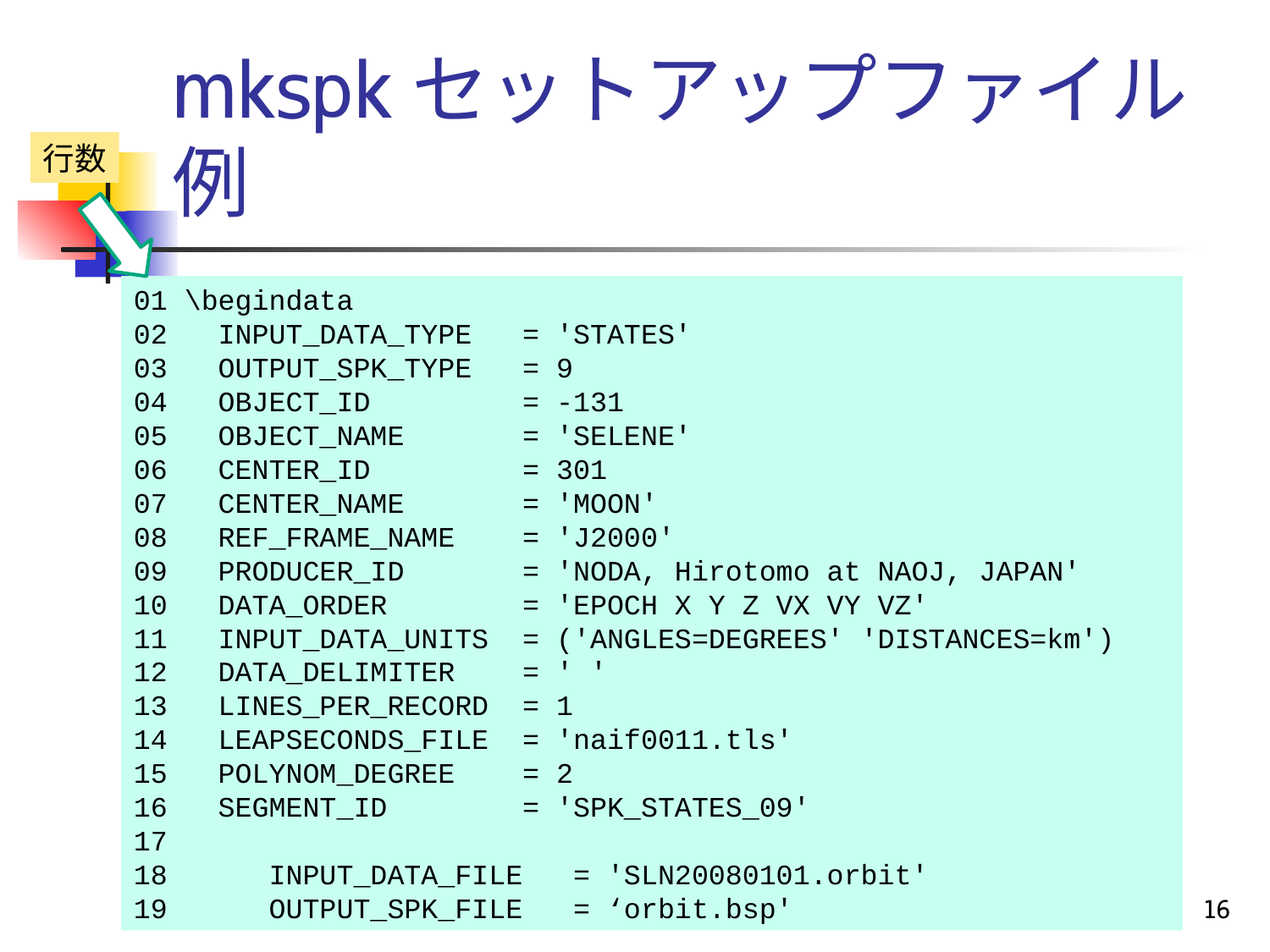

# mkspkセットアップファイル例
行数

01 \begindata
02   INPUT_DATA_TYPE   = 'STATES'
03   OUTPUT_SPK_TYPE   = 9
04   OBJECT_ID         = -131
05   OBJECT_NAME       = 'SELENE'
06   CENTER_ID         = 301
07   CENTER_NAME       = 'MOON'
08   REF_FRAME_NAME    = 'J2000'
09   PRODUCER_ID       = 'NODA, Hirotomo at NAOJ, JAPAN'
10   DATA_ORDER        = 'EPOCH X Y Z VX VY VZ'
11   INPUT_DATA_UNITS  = ('ANGLES=DEGREES' 'DISTANCES=km')
12   DATA_DELIMITER    = ' '
13   LINES_PER_RECORD  = 1
14   LEAPSECONDS_FILE  = 'naif0011.tls'
15   POLYNOM_DEGREE    = 2
16   SEGMENT_ID        = 'SPK_STATES_09'
17
18      INPUT_DATA_FILE   = 'SLN20080101.orbit'
19      OUTPUT_SPK_FILE   = ‘orbit.bsp'
16